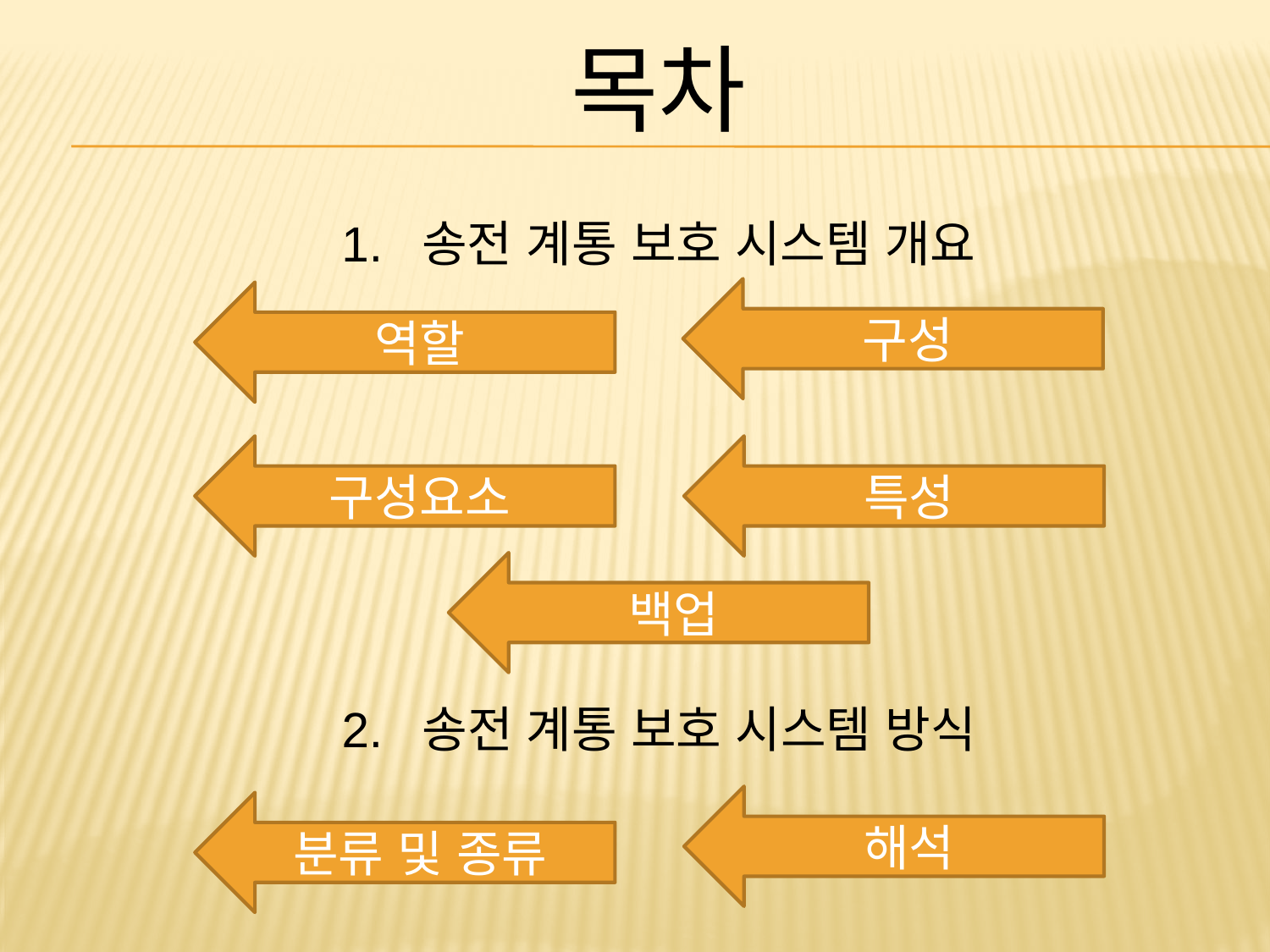

목차
1.  송전 계통 보호 시스템 개요
구성
역할
구성요소
특성
백업
2.  송전 계통 보호 시스템 방식
해석
분류 및 종류